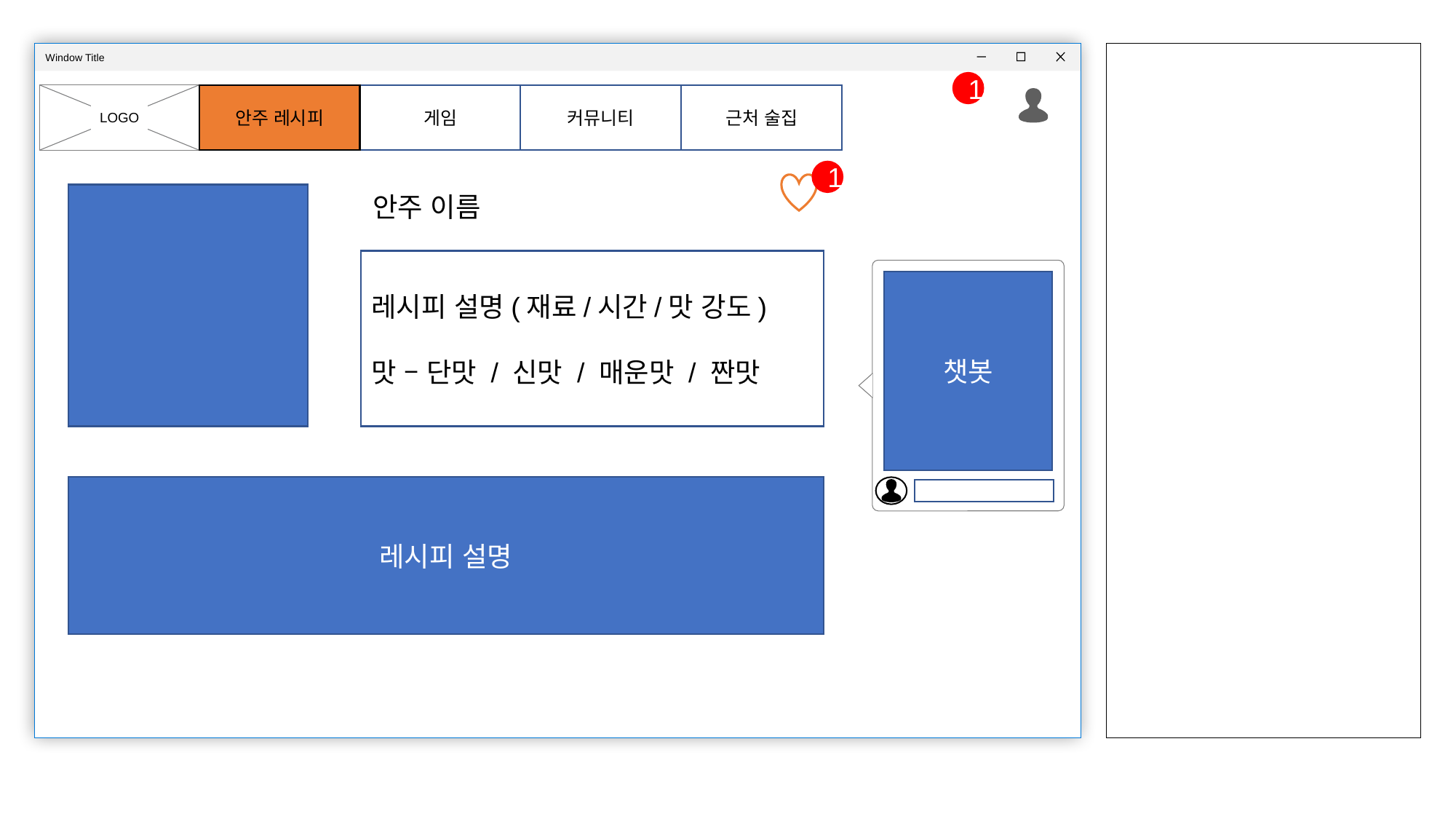

1

LOGO
안주 레시피
게임
커뮤니티
근처 술집

1

안주 이름
레시피 설명(재료/시간/맛 강도)

맛 – 단맛 / 신맛 / 매운맛 / 짠맛

챗봇

레시피 설명